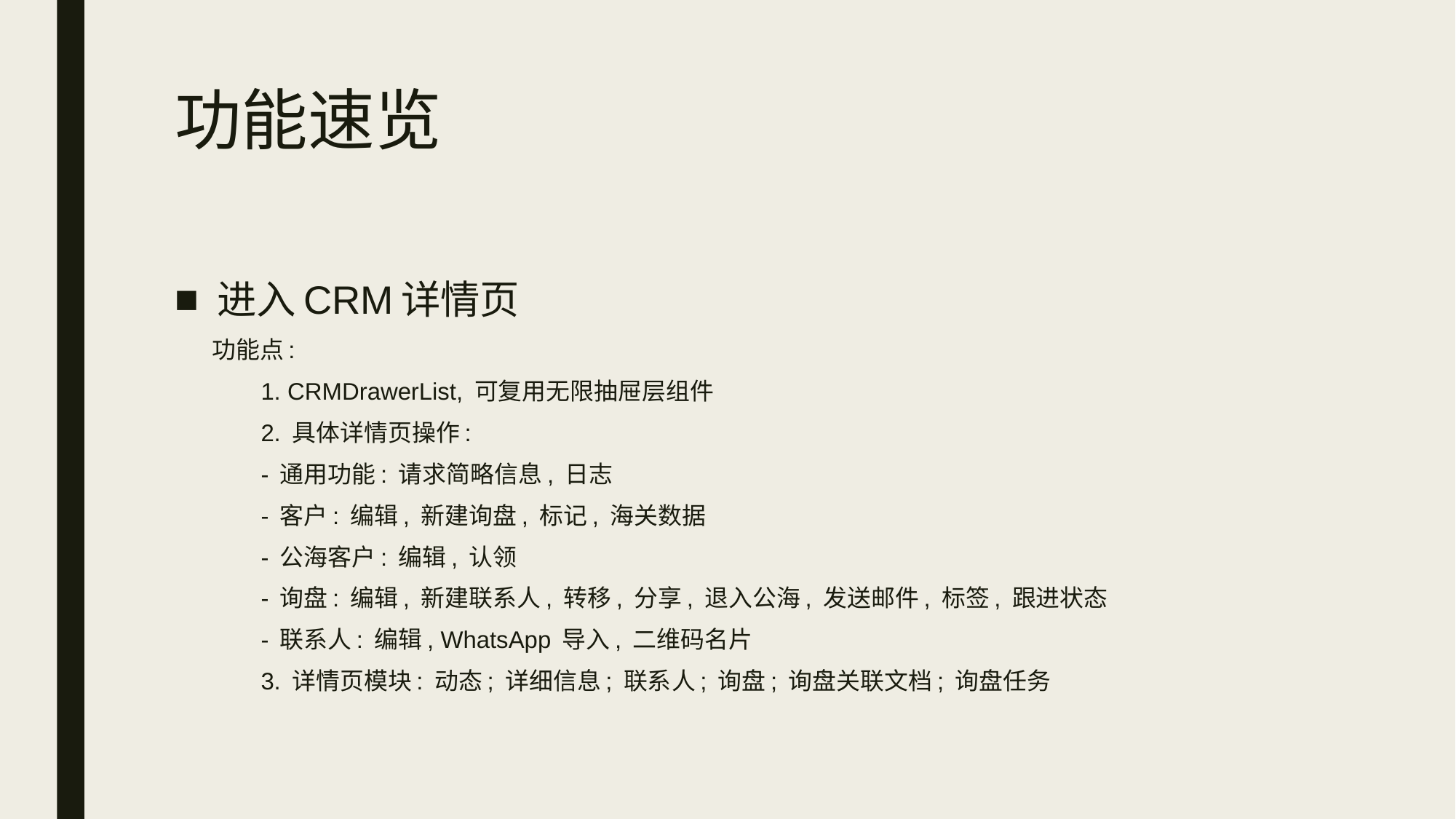

# 功能速览
进入CRM详情页
      功能点:
	1. CRMDrawerList, 可复用无限抽屉层组件
	2. 具体详情页操作:
		- 通用功能: 请求简略信息, 日志
		- 客户: 编辑, 新建询盘, 标记, 海关数据
		- 公海客户: 编辑, 认领
		- 询盘: 编辑, 新建联系人, 转移, 分享, 退入公海, 发送邮件, 标签, 跟进状态
		- 联系人: 编辑, WhatsApp 导入, 二维码名片
	3. 详情页模块: 动态; 详细信息; 联系人; 询盘; 询盘关联文档; 询盘任务